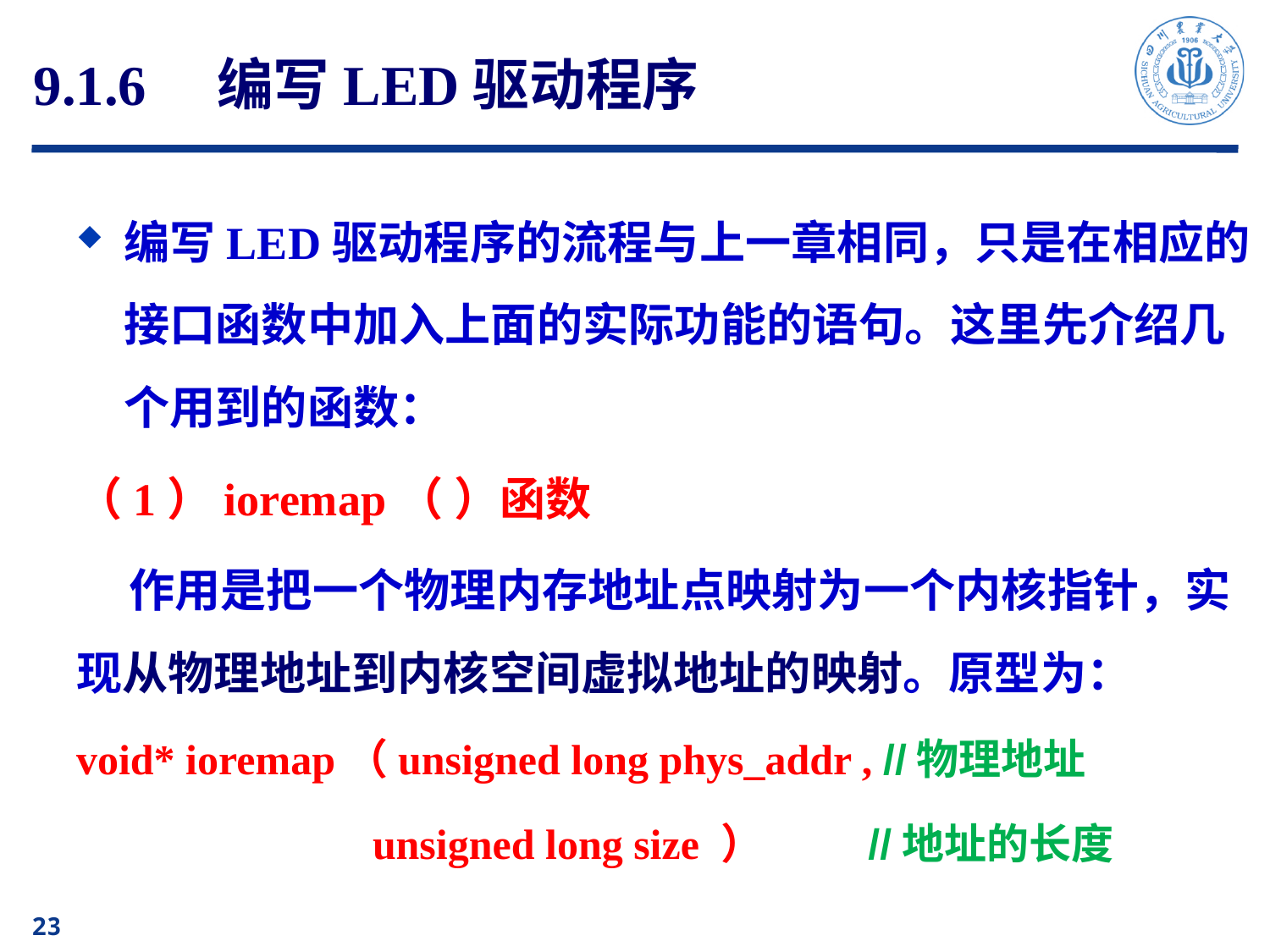

# 9.1.6　编写LED驱动程序
编写LED驱动程序的流程与上一章相同，只是在相应的接口函数中加入上面的实际功能的语句。这里先介绍几个用到的函数：
（1）ioremap（ ）函数
    作用是把一个物理内存地址点映射为一个内核指针，实现从物理地址到内核空间虚拟地址的映射。原型为：
void* ioremap（unsigned long phys_addr , //物理地址
                            unsigned long size ）          //地址的长度